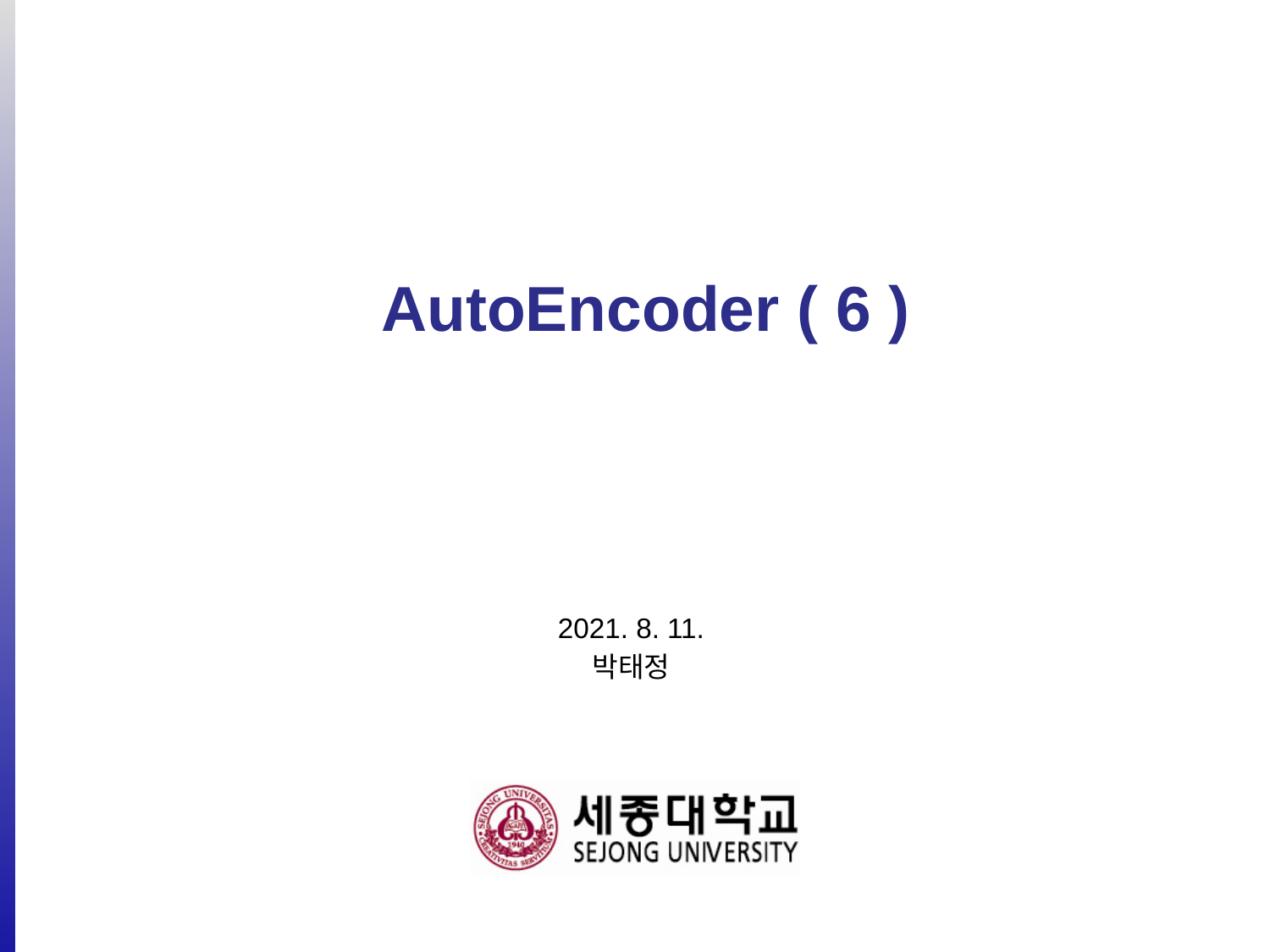

# AutoEncoder ( 6 )

2021. 8. 11.
박태정